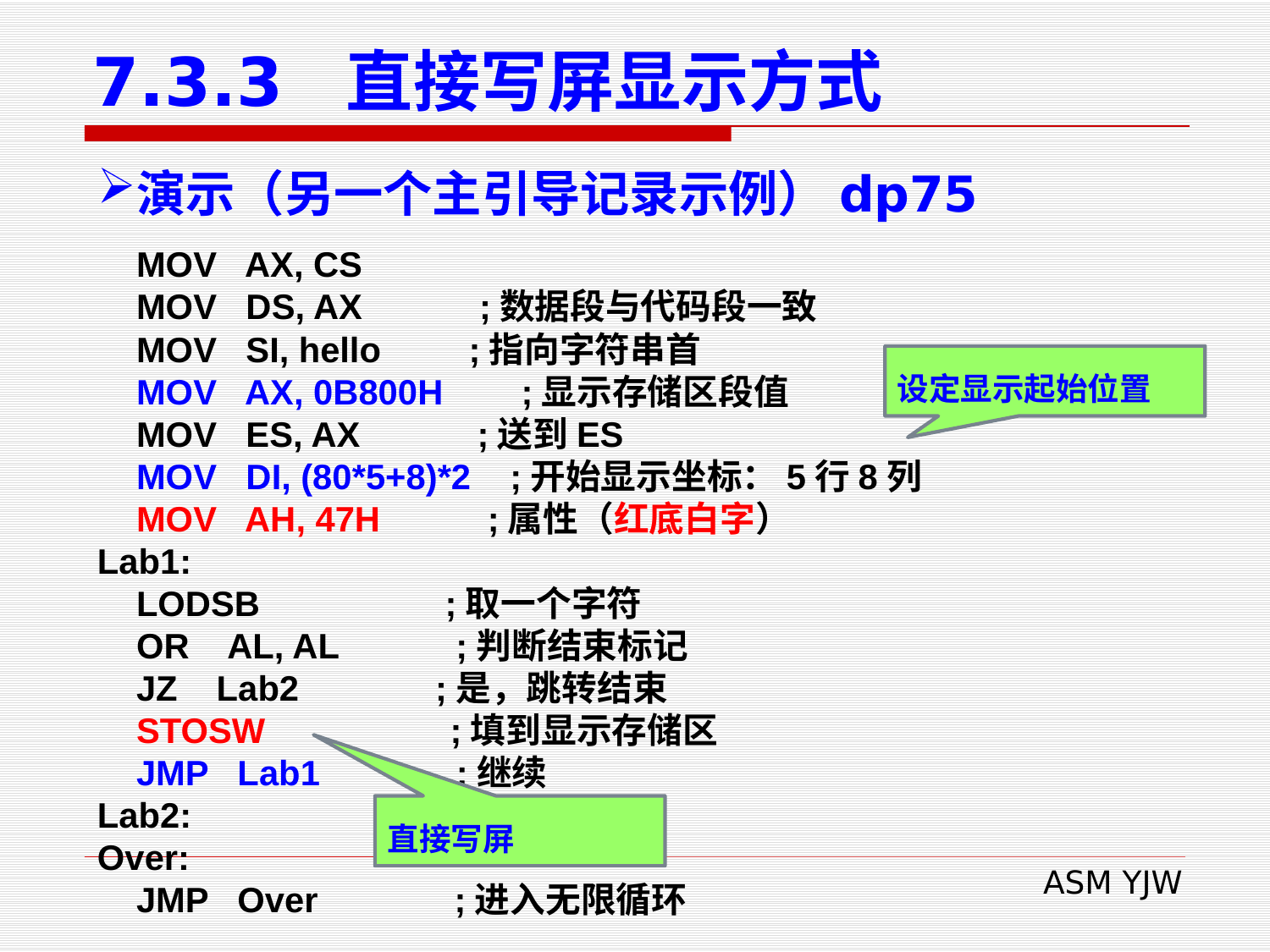

# 7.3.3  直接写屏显示方式
演示（另一个主引导记录示例）dp75
    MOV   AX, CS
    MOV   DS, AX            ;数据段与代码段一致
    MOV   SI, hello         ;指向字符串首
    MOV   AX, 0B800H        ;显示存储区段值
    MOV   ES, AX            ;送到ES
    MOV   DI, (80*5+8)*2    ;开始显示坐标：5行8列
    MOV   AH, 47H           ;属性（红底白字）
Lab1:
    LODSB                   ;取一个字符
    OR    AL, AL            ;判断结束标记
    JZ    Lab2              ;是，跳转结束
    STOSW                   ;填到显示存储区
    JMP   Lab1              ;继续
Lab2:
Over:
    JMP   Over              ;进入无限循环
设定显示起始位置
直接写屏